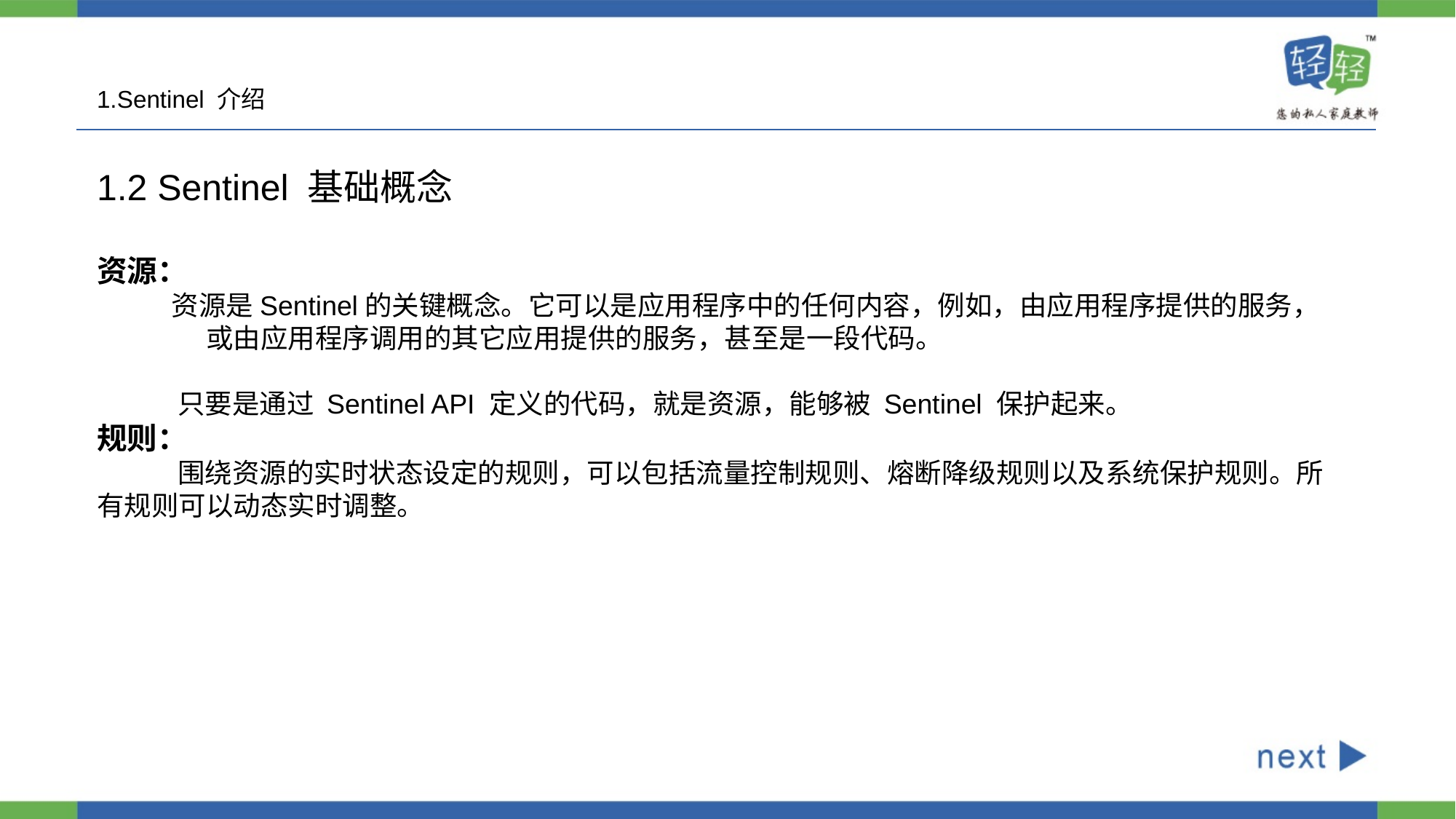

1.Sentinel 介绍
1.2 Sentinel 基础概念

资源：
           资源是Sentinel的关键概念。它可以是应用程序中的任何内容，例如，由应用程序提供的服务，	或由应用程序调用的其它应用提供的服务，甚至是一段代码。

            只要是通过 Sentinel API 定义的代码，就是资源，能够被 Sentinel 保护起来。
规则：
            围绕资源的实时状态设定的规则，可以包括流量控制规则、熔断降级规则以及系统保护规则。所有规则可以动态实时调整。

4